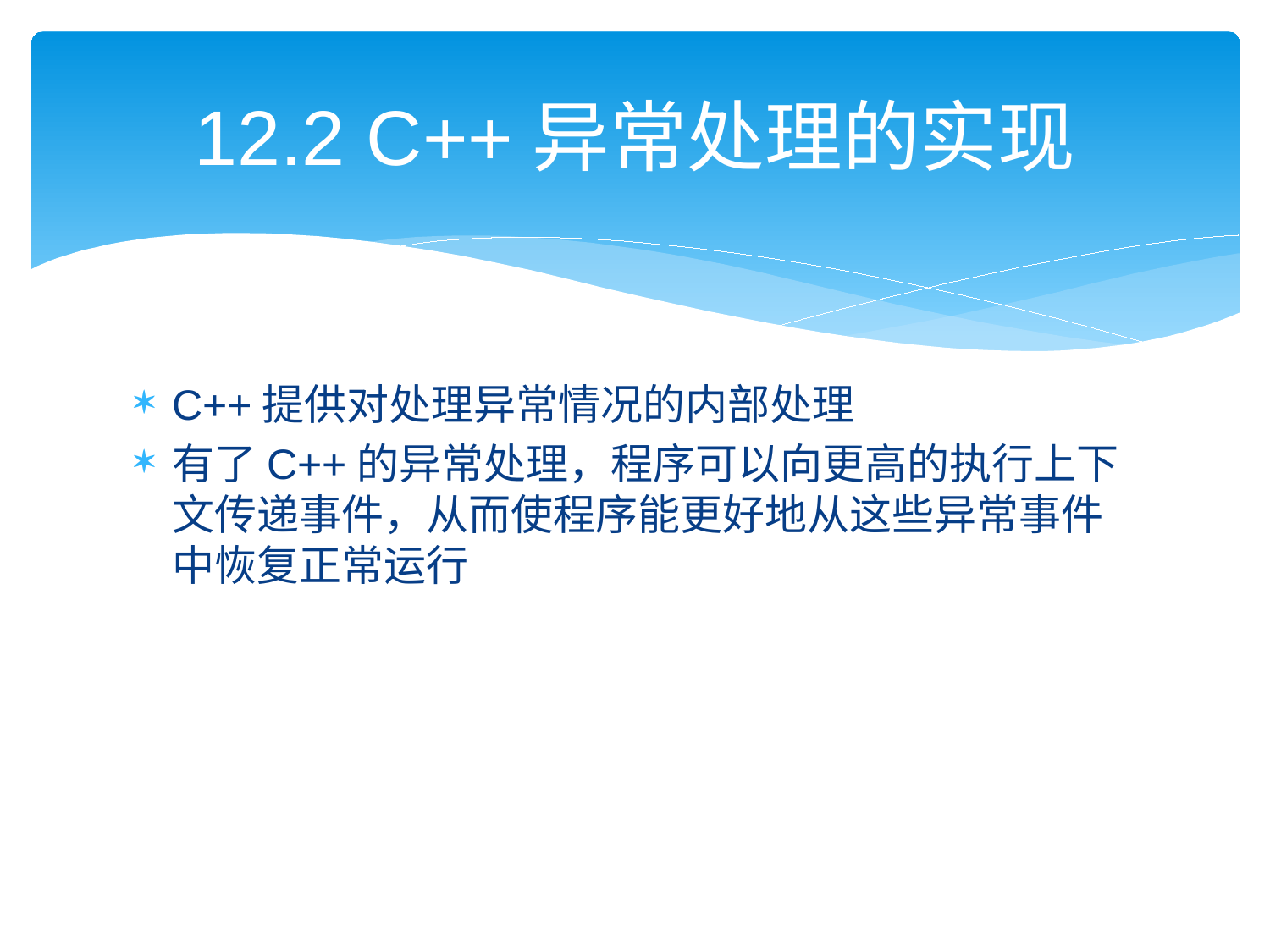

# 12.2 C++异常处理的实现
C++提供对处理异常情况的内部处理
有了C++的异常处理，程序可以向更高的执行上下文传递事件，从而使程序能更好地从这些异常事件中恢复正常运行